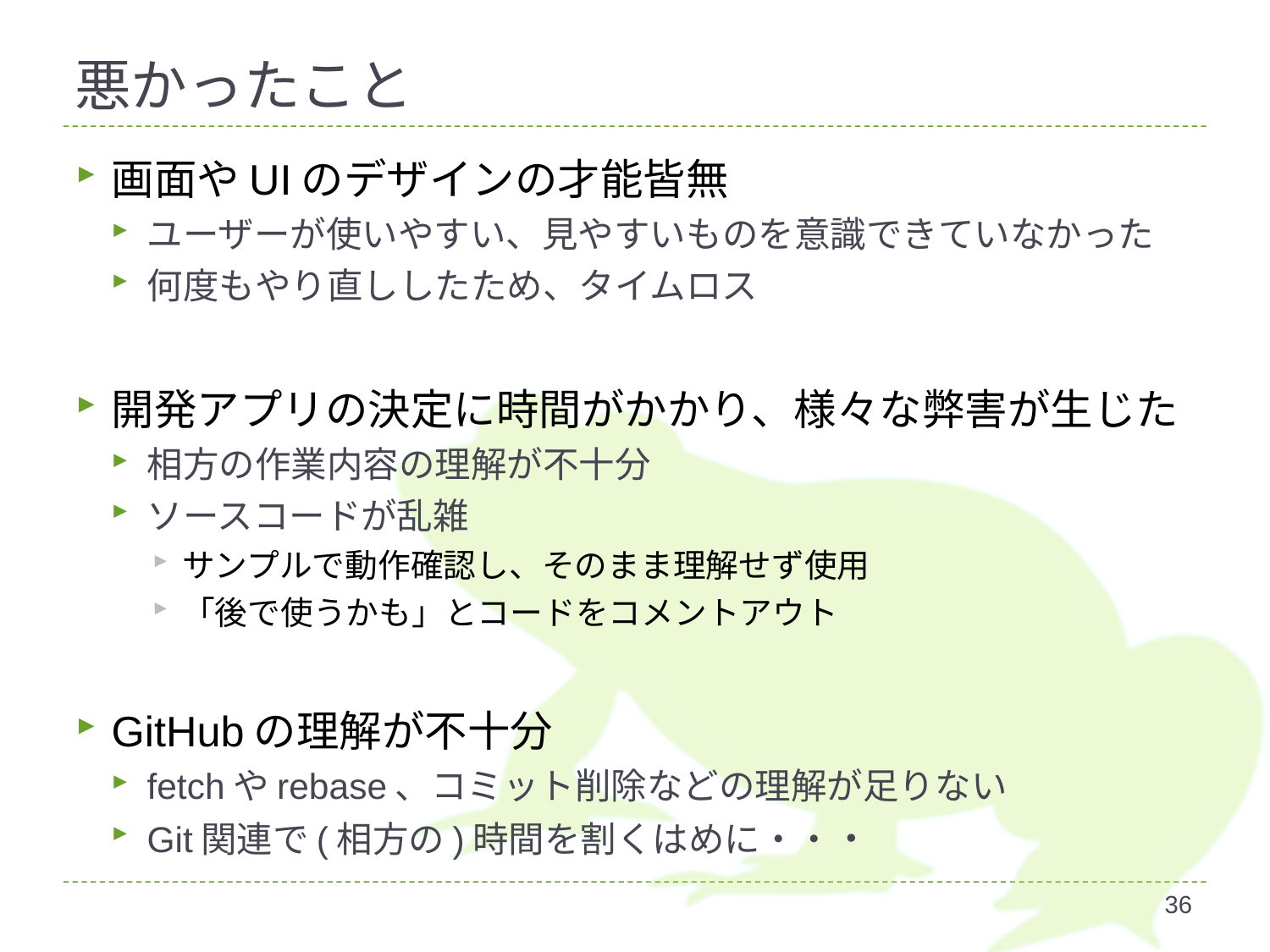

# 悪かったこと
画面やUIのデザインの才能皆無
ユーザーが使いやすい、見やすいものを意識できていなかった
何度もやり直ししたため、タイムロス

開発アプリの決定に時間がかかり、様々な弊害が生じた
相方の作業内容の理解が不十分
ソースコードが乱雑
サンプルで動作確認し、そのまま理解せず使用
「後で使うかも」とコードをコメントアウト

GitHubの理解が不十分
fetchやrebase、コミット削除などの理解が足りない
Git関連で(相方の)時間を割くはめに・・・
36